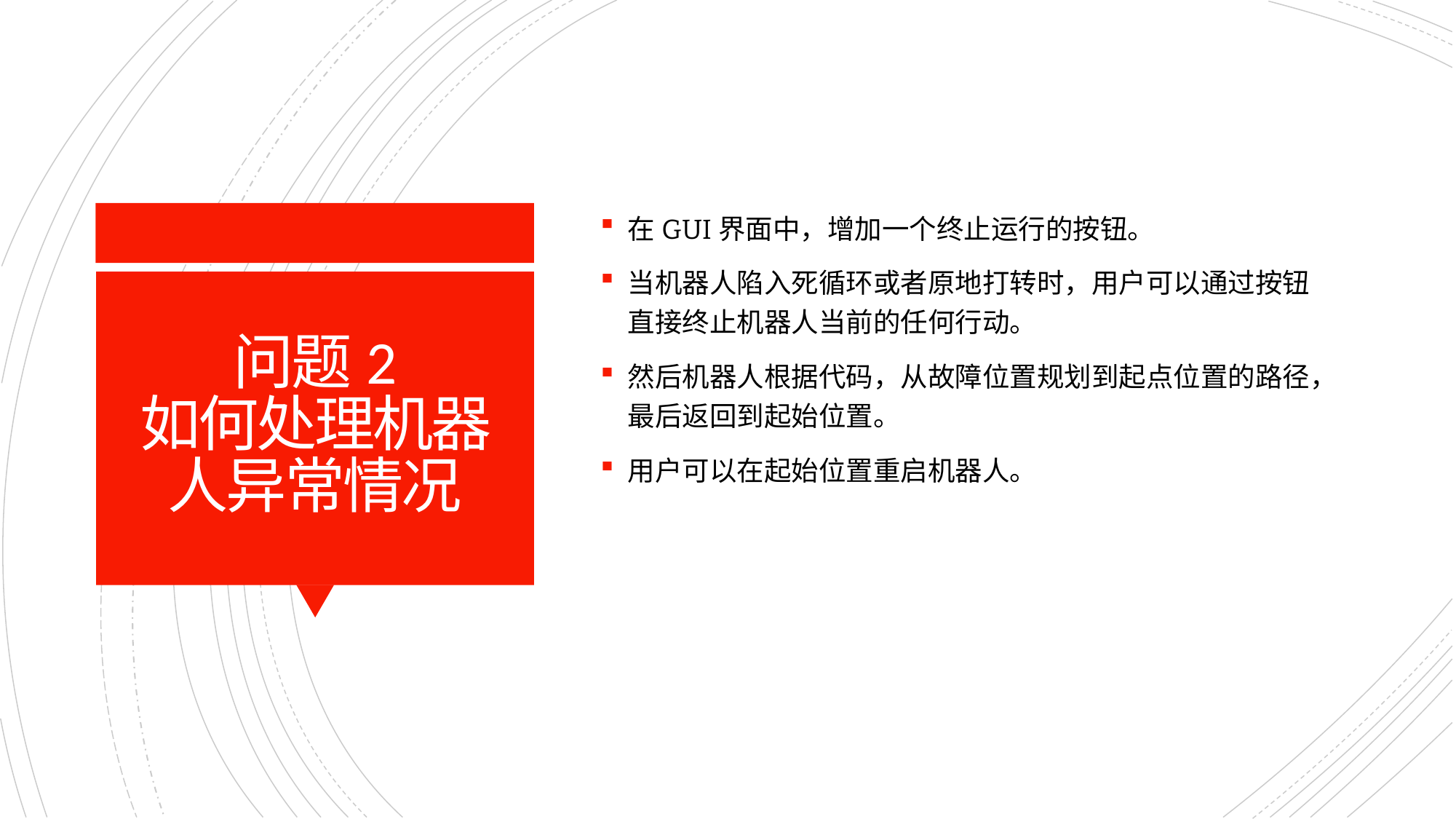

在GUI界面中，增加一个终止运行的按钮。
当机器人陷入死循环或者原地打转时，用户可以通过按钮直接终止机器人当前的任何行动。
然后机器人根据代码，从故障位置规划到起点位置的路径，最后返回到起始位置。
用户可以在起始位置重启机器人。

# 问题2 如何处理机器人异常情况